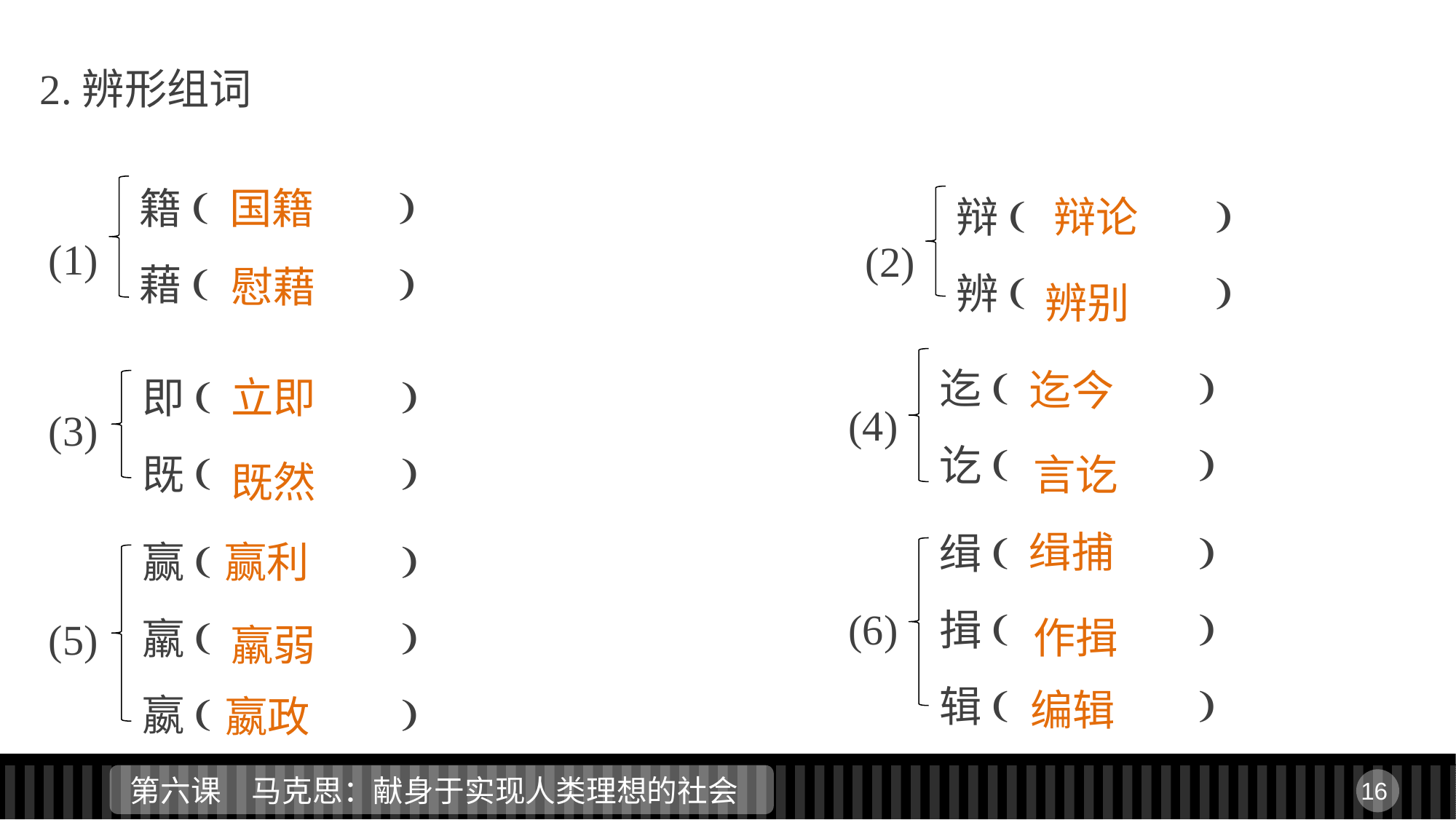

2.辨形组词
国籍
籍(　　　　)
藉(　　　　)
辩论
辩(　　　　)
辨(　　　　)

(1)
(2)
慰藉
辨别
迄(　　　　)
讫(　　　　)
迄今
立即
即(　　　　)
既(　　　　)

(4)

(3)
言讫
既然
缉捕
缉(　　　　)
揖(　　　　)
辑(　　　　)
赢(　　　　)
羸(　　　　)
嬴(　　　　)
赢利

(6)
作揖
(5)
羸弱
编辑
嬴政